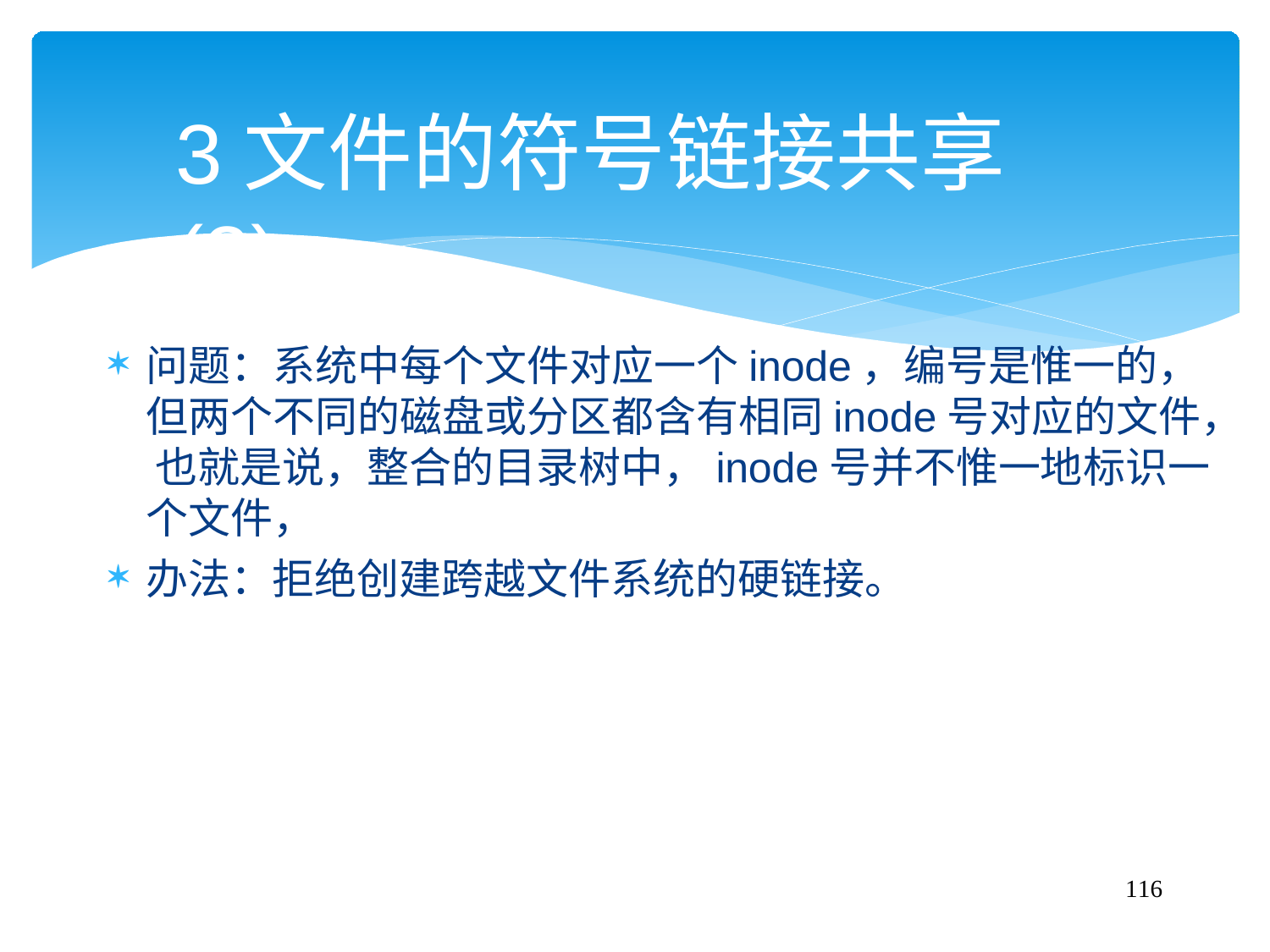

# 3文件的符号链接共享(2)
问题：系统中每个文件对应一个inode，编号是惟一的，  但两个不同的磁盘或分区都含有相同inode号对应的文件， 也就是说，整合的目录树中，inode号并不惟一地标识一 个文件，
办法：拒绝创建跨越文件系统的硬链接。
116